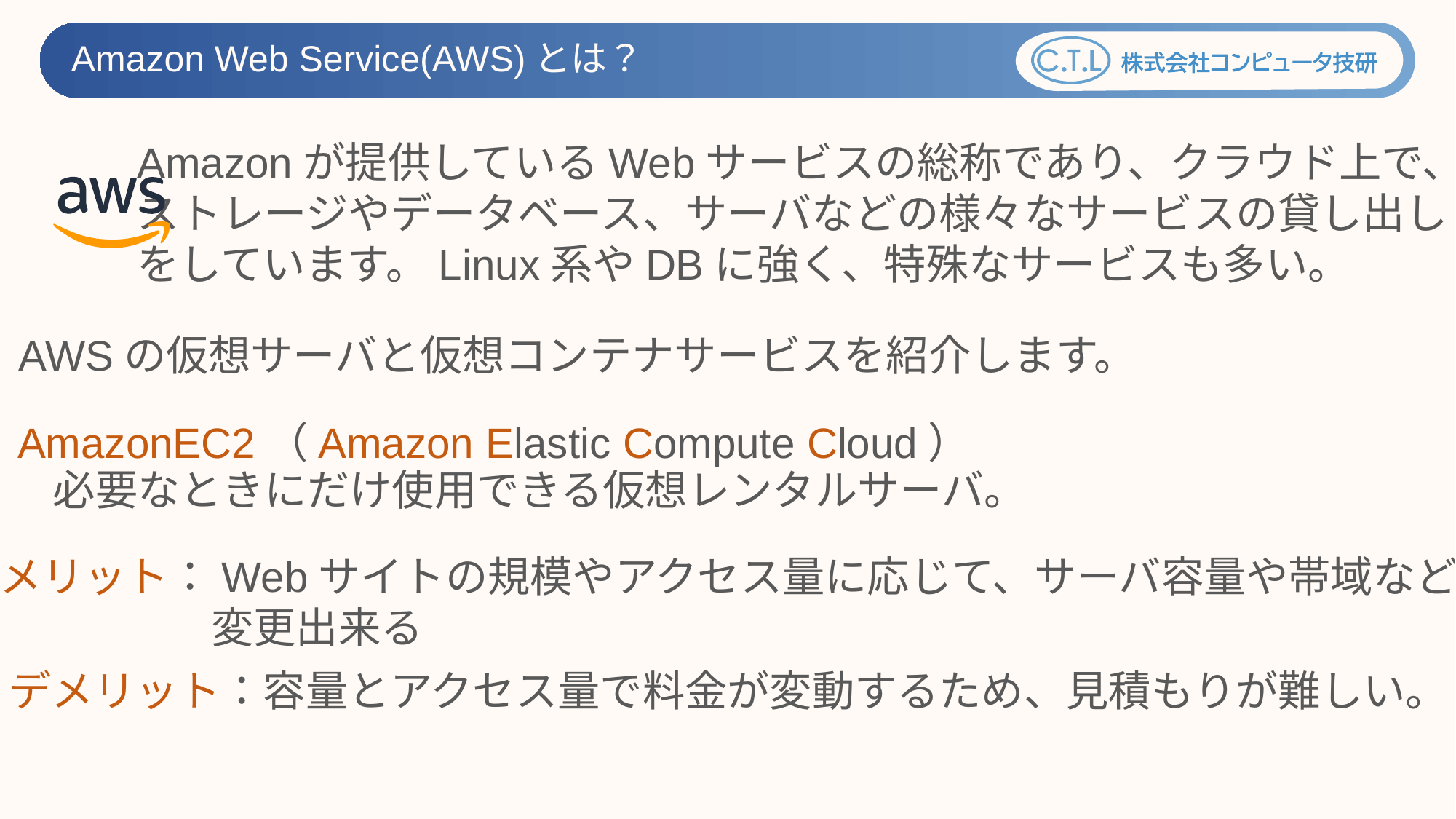

Amazon Web Service(AWS)とは？
Amazonが提供しているWebサービスの総称であり、クラウド上で、
ストレージやデータベース、サーバなどの様々なサービスの貸し出し
をしています。Linux系やDBに強く、特殊なサービスも多い。

AWSの仮想サーバと仮想コンテナサービスを紹介します。
AmazonEC2（Amazon Elastic Compute Cloud）
　必要なときにだけ使用できる仮想レンタルサーバ。
　メリット：Webサイトの規模やアクセス量に応じて、サーバ容量や帯域などを
　　　　　　変更出来る
　デメリット：容量とアクセス量で料金が変動するため、見積もりが難しい。